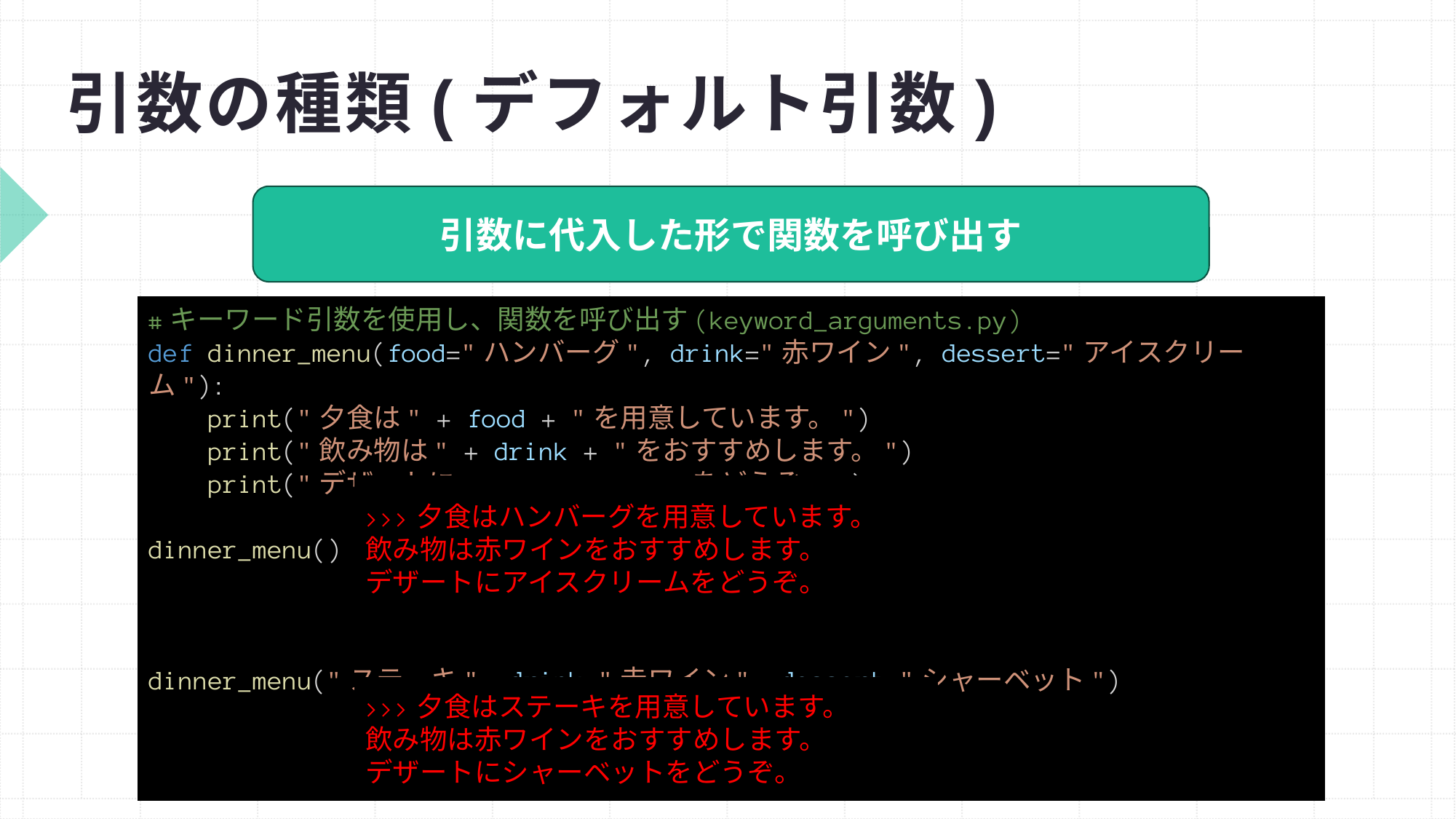

# 引数の種類(デフォルト引数)
引数に代入した形で関数を呼び出す
#キーワード引数を使用し、関数を呼び出す(keyword_arguments.py)
def dinner_menu(food="ハンバーグ", drink="赤ワイン", dessert="アイスクリーム"):
    print("夕食は" + food + "を用意しています。")
    print("飲み物は" + drink + "をおすすめします。")
    print("デザートに" + dessert + "をどうぞ。")
dinner_menu()

dinner_menu("ステーキ", drink="赤ワイン", dessert="シャーベット")

>>>夕食はハンバーグを用意しています。
飲み物は赤ワインをおすすめします。
デザートにアイスクリームをどうぞ。
>>>夕食はステーキを用意しています。
飲み物は赤ワインをおすすめします。
デザートにシャーベットをどうぞ。